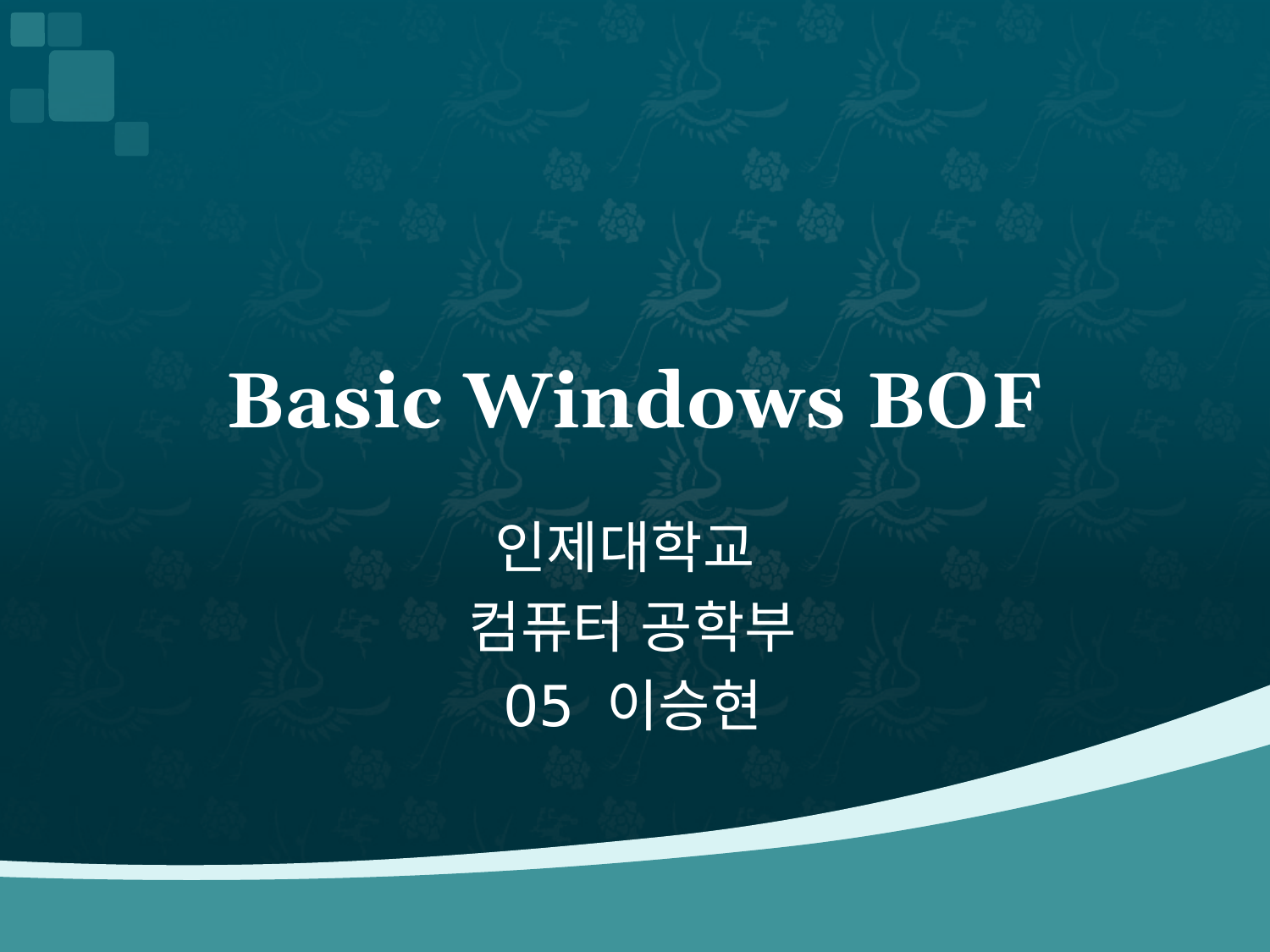

# Basic Windows BOF
인제대학교
컴퓨터 공학부
05 이승현